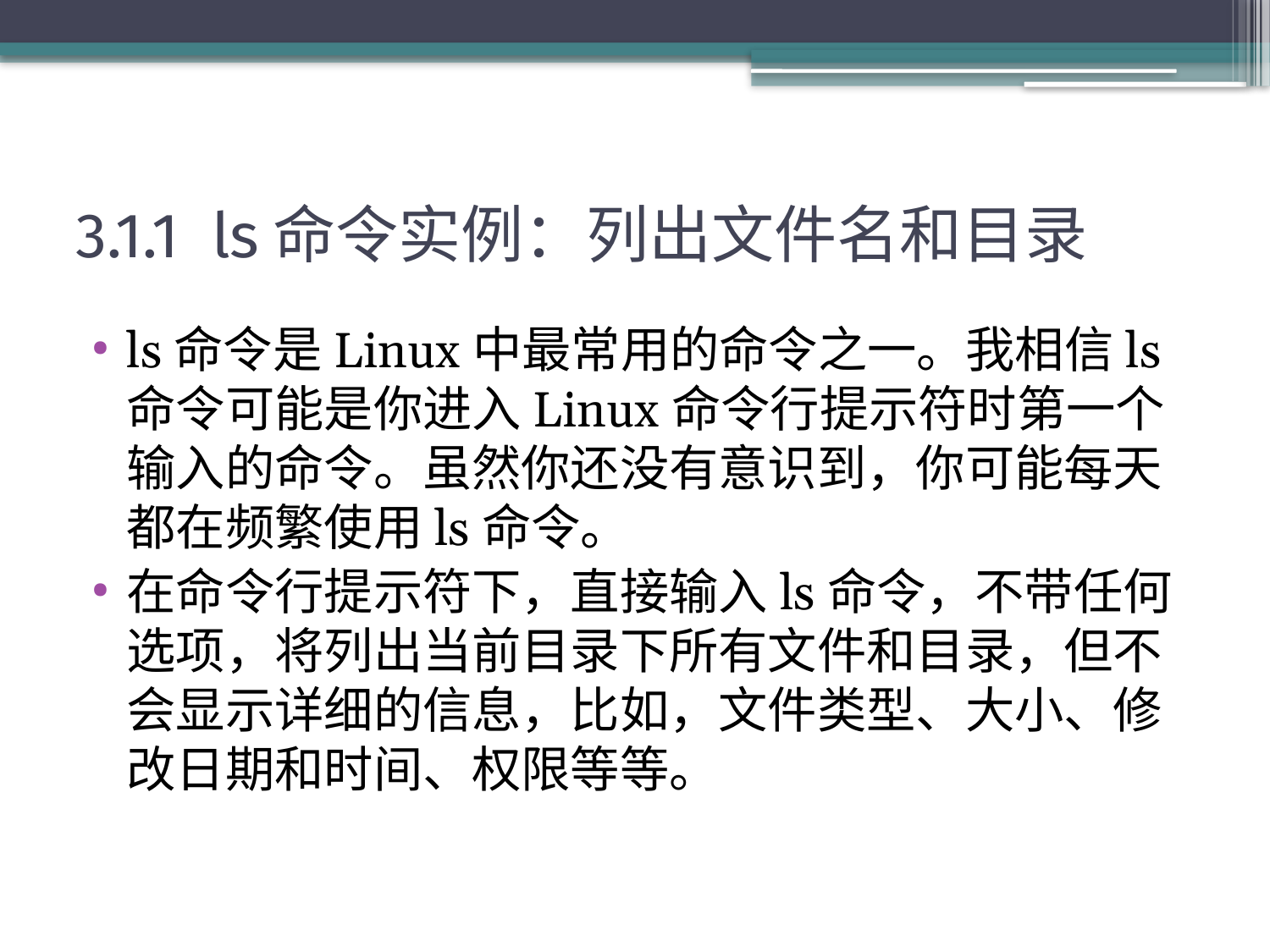

# 3.1.1  ls命令实例：列出文件名和目录
ls命令是Linux中最常用的命令之一。我相信ls命令可能是你进入Linux命令行提示符时第一个输入的命令。虽然你还没有意识到，你可能每天都在频繁使用ls命令。
在命令行提示符下，直接输入ls命令，不带任何选项，将列出当前目录下所有文件和目录，但不会显示详细的信息，比如，文件类型、大小、修改日期和时间、权限等等。